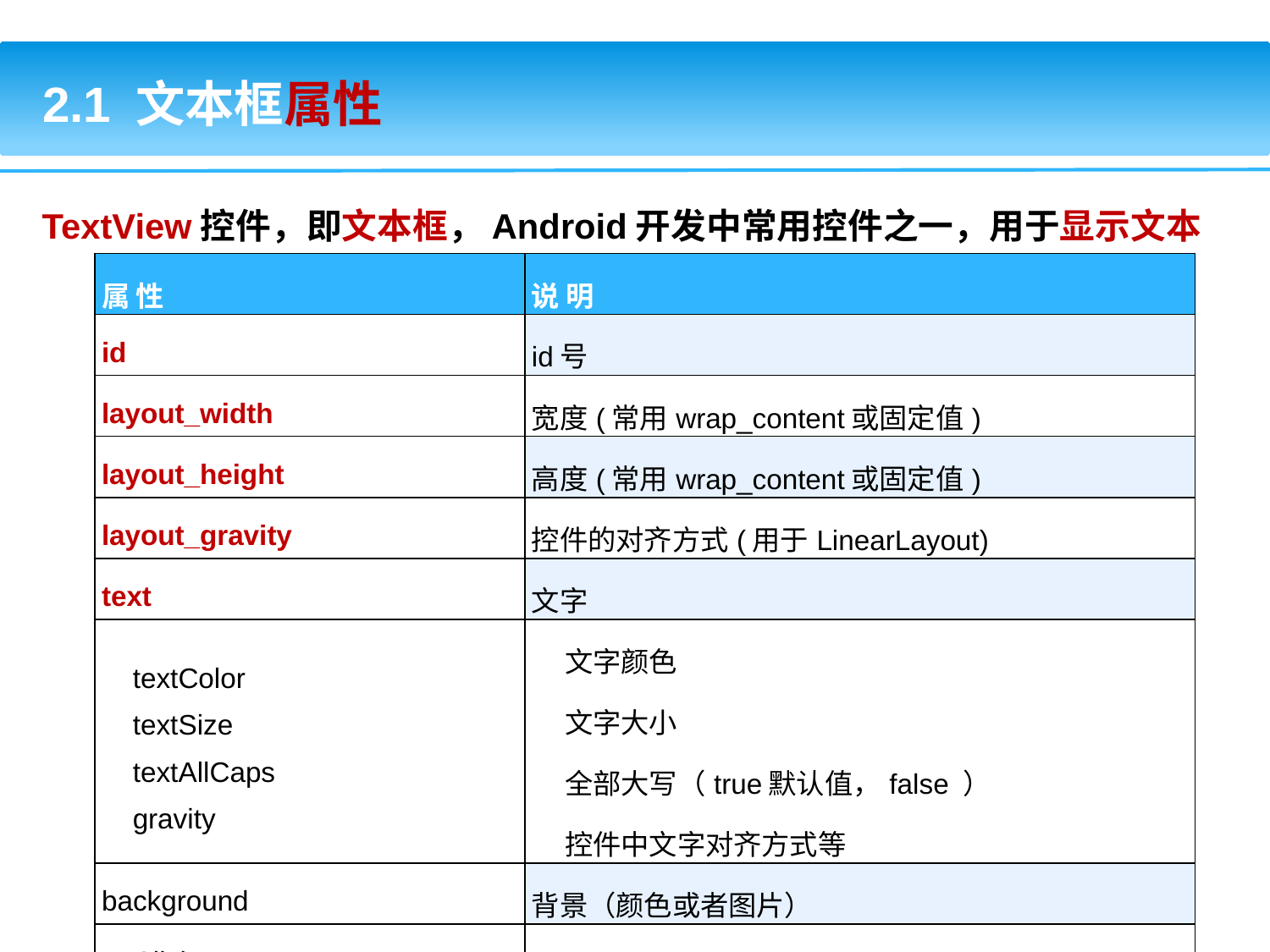

2.1 文本框属性
TextView控件，即文本框，Android开发中常用控件之一，用于显示文本
| 属 性 | 说 明 |
| --- | --- |
| id | id号 |
| layout\_width | 宽度(常用wrap\_content或固定值) |
| layout\_height | 高度(常用wrap\_content或固定值) |
| layout\_gravity | 控件的对齐方式(用于LinearLayout) |
| text | 文字 |
| textColor textSize textAllCaps gravity | 文字颜色 文字大小 全部大写（true默认值，false ） 控件中文字对齐方式等 |
| background | 背景（颜色或者图片） |
| onClick | 单击时执行的方法名称 |